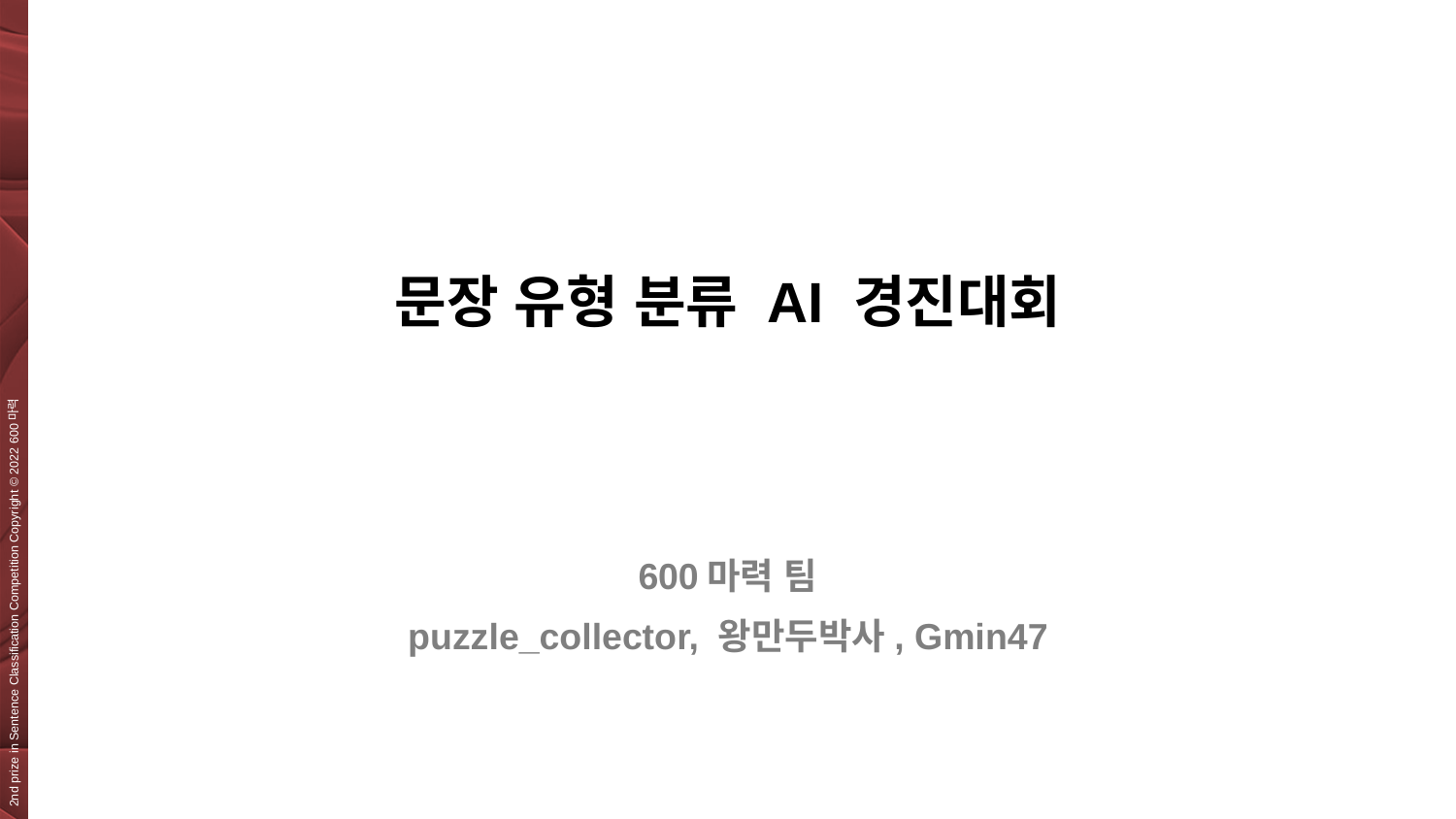

# 문장 유형 분류 AI 경진대회
600마력 팀
puzzle_collector, 왕만두박사, Gmin47